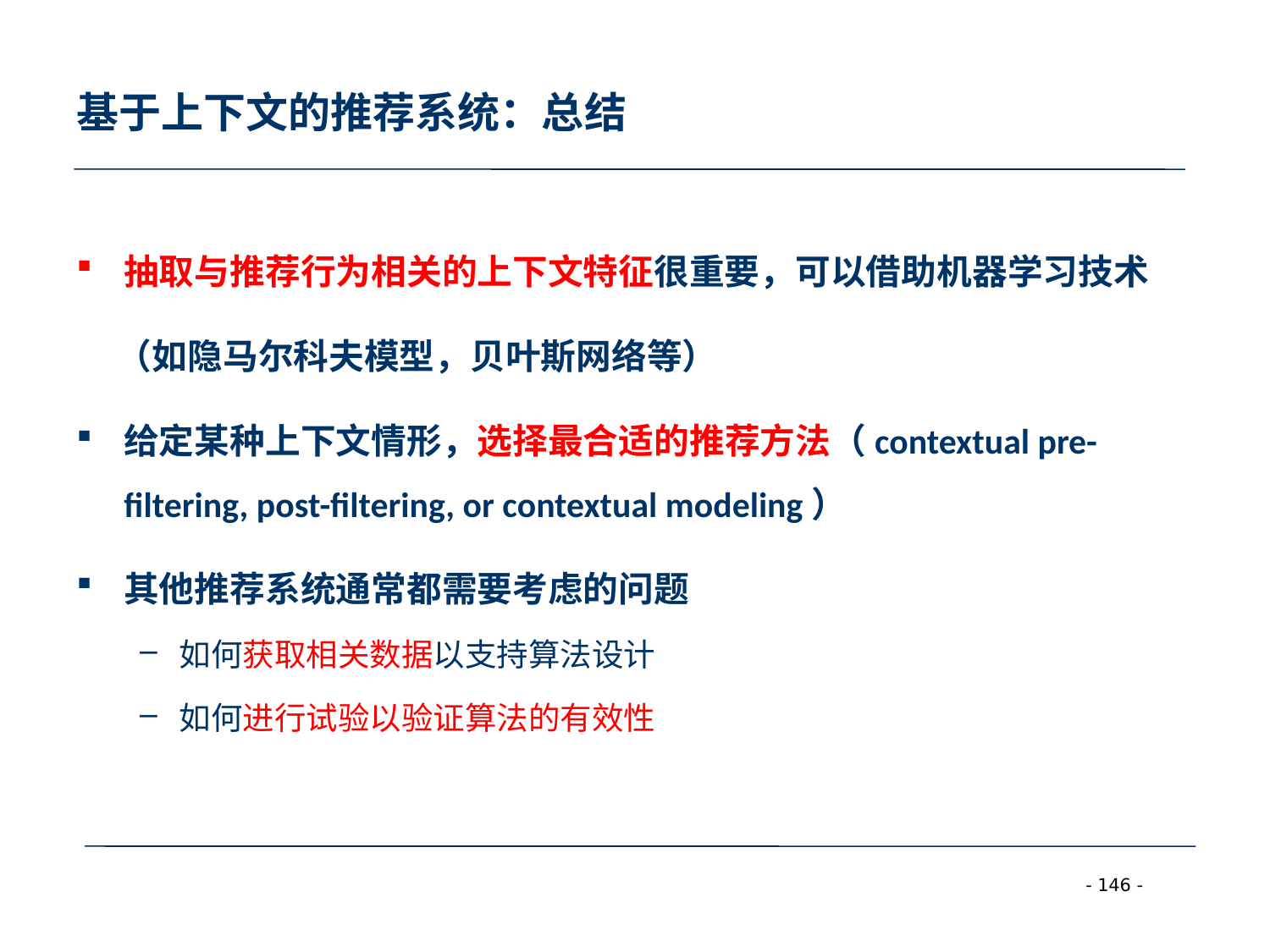

# 基于上下文的推荐系统：总结
抽取与推荐行为相关的上下文特征很重要，可以借助机器学习技术
    （如隐马尔科夫模型，贝叶斯网络等）
给定某种上下文情形，选择最合适的推荐方法（contextual pre-filtering, post-filtering, or contextual modeling）
其他推荐系统通常都需要考虑的问题
如何获取相关数据以支持算法设计
如何进行试验以验证算法的有效性